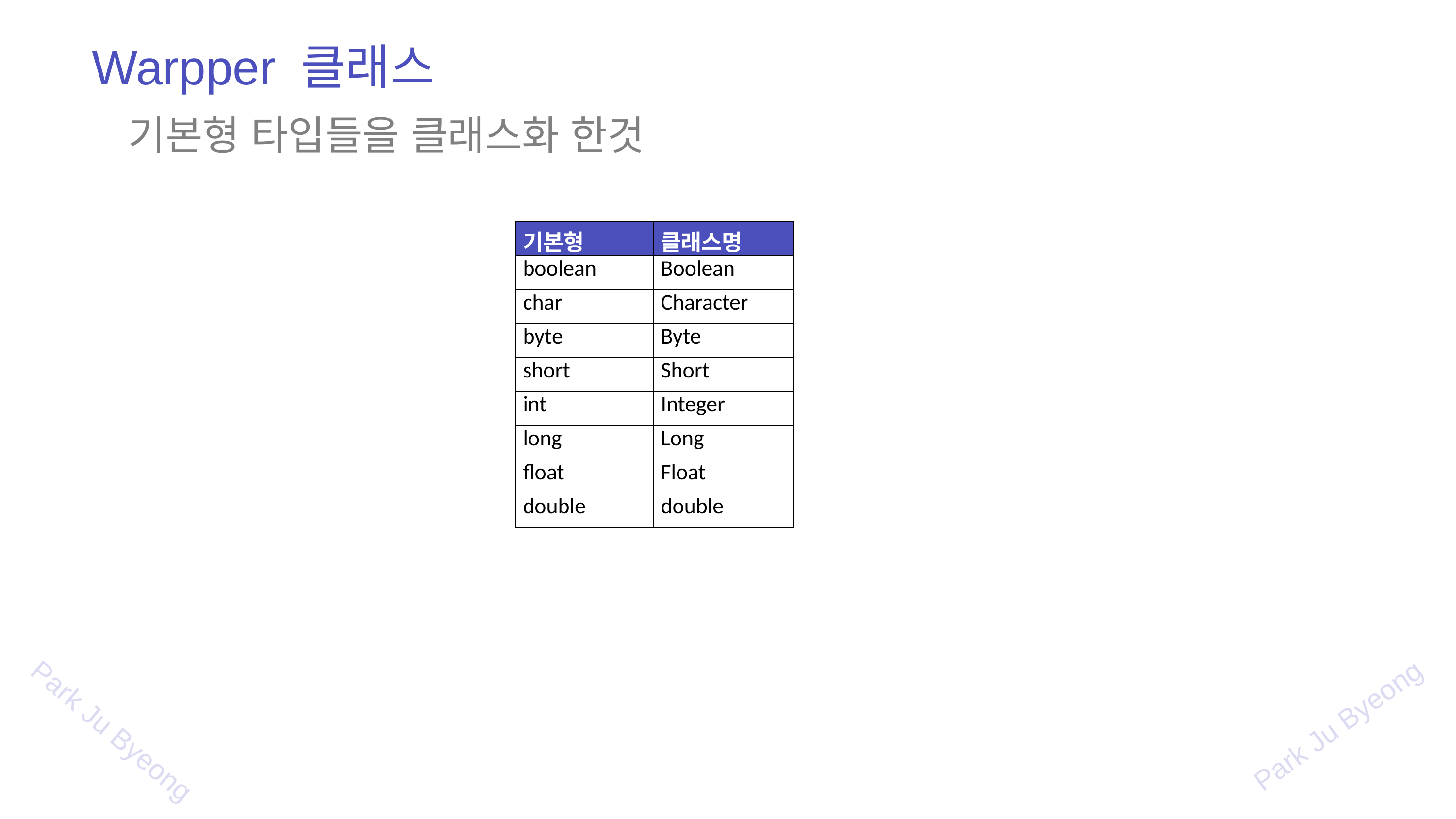

Warpper 클래스
기본형 타입들을 클래스화 한것
| 기본형 | 클래스명 |
| --- | --- |
| boolean | Boolean |
| char | Character |
| byte | Byte |
| short | Short |
| int | Integer |
| long | Long |
| float | Float |
| double | double |